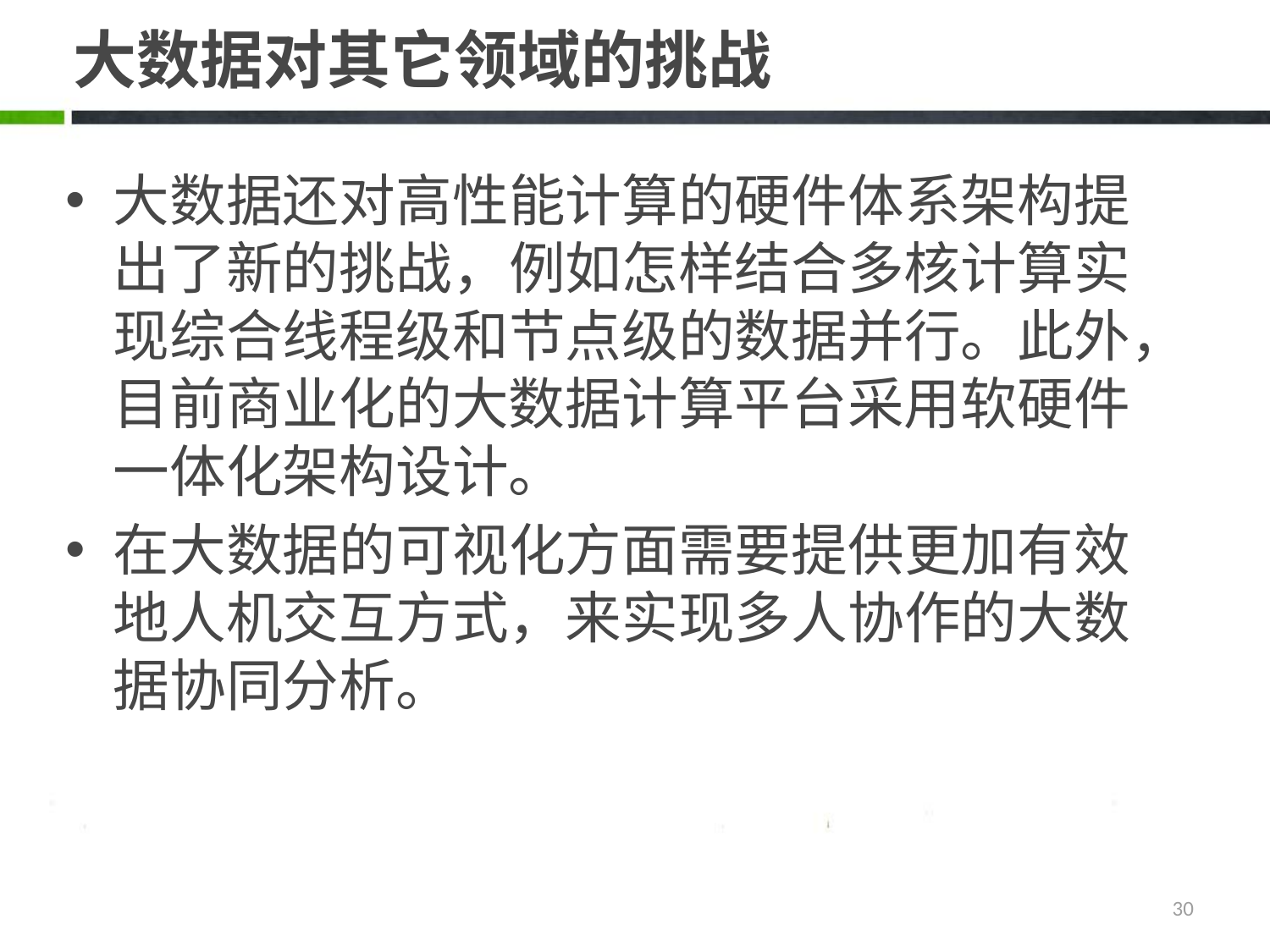

# 大数据对其它领域的挑战
大数据还对高性能计算的硬件体系架构提出了新的挑战，例如怎样结合多核计算实现综合线程级和节点级的数据并行。此外，目前商业化的大数据计算平台采用软硬件一体化架构设计。
在大数据的可视化方面需要提供更加有效地人机交互方式，来实现多人协作的大数据协同分析。

30